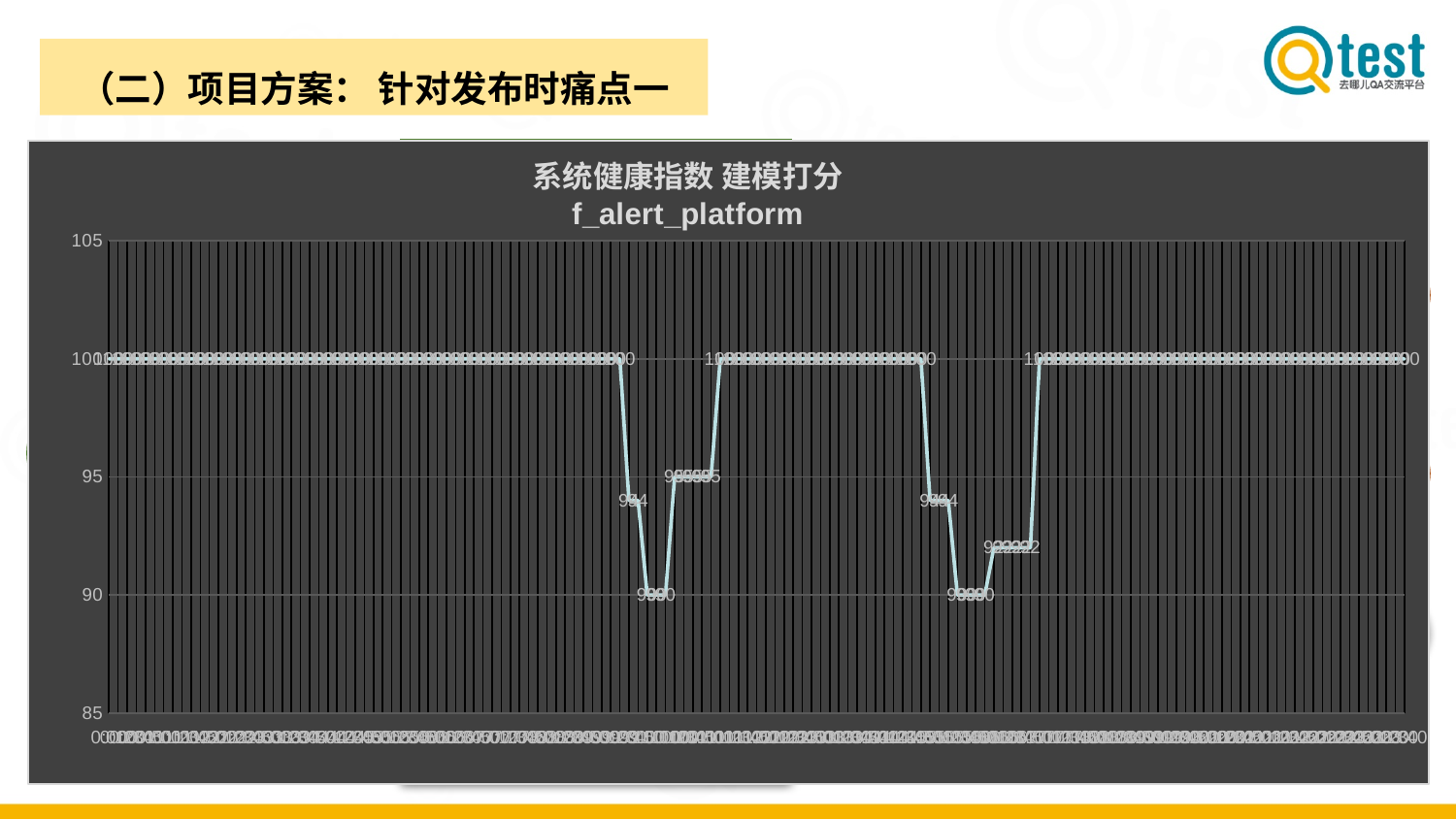

（二）项目方案： 针对发布时痛点一
Watcher报警

### Chart: 系统健康指数 建模打分
f_alert_platform

| Category | 区域 1 |
|---|---|
| 0:00 | 100.0 |
| 0:10 | 100.0 |
| 0:20 | 100.0 |
| 0:30 | 100.0 |
| 0:40 | 100.0 |
| 0:50 | 100.0 |
| 1:00 | 100.0 |
| 1:10 | 100.0 |
| 1:20 | 100.0 |
| 1:30 | 100.0 |
| 1:40 | 100.0 |
| 1:50 | 100.0 |
| 2:00 | 100.0 |
| 2:10 | 100.0 |
| 2:20 | 100.0 |
| 2:30 | 100.0 |
| 2:40 | 100.0 |
| 2:50 | 100.0 |
| 3:00 | 100.0 |
| 3:10 | 100.0 |
| 3:20 | 100.0 |
| 3:30 | 100.0 |
| 3:40 | 100.0 |
| 3:50 | 100.0 |
| 4:00 | 100.0 |
| 4:10 | 100.0 |
| 4:20 | 100.0 |
| 4:30 | 100.0 |
| 4:40 | 100.0 |
| 4:50 | 100.0 |
| 5:00 | 100.0 |
| 5:10 | 100.0 |
| 5:20 | 100.0 |
| 5:30 | 100.0 |
| 5:40 | 100.0 |
| 5:50 | 100.0 |
| 6:00 | 100.0 |
| 6:10 | 100.0 |
| 6:20 | 100.0 |
| 6:30 | 100.0 |
| 6:40 | 100.0 |
| 6:50 | 100.0 |
| 7:00 | 100.0 |
| 7:10 | 100.0 |
| 7:20 | 100.0 |
| 7:30 | 100.0 |
| 7:40 | 100.0 |
| 7:50 | 100.0 |
| 8:00 | 100.0 |
| 8:10 | 100.0 |
| 8:20 | 100.0 |
| 8:30 | 100.0 |
| 8:40 | 100.0 |
| 8:50 | 100.0 |
| 9:00 | 100.0 |
| 9:10 | 100.0 |
| 9:20 | 100.0 |
| 9:30 | 94.0 |
| 9:40 | 94.0 |
| 9:50 | 90.0 |
| 10:00 | 90.0 |
| 10:10 | 90.0 |
| 10:20 | 95.0 |
| 10:30 | 95.0 |
| 10:40 | 95.0 |
| 10:50 | 95.0 |
| 11:00 | 95.0 |
| 11:10 | 100.0 |
| 11:20 | 100.0 |
| 11:30 | 100.0 |
| 11:40 | 100.0 |
| 11:50 | 100.0 |
| 12:00 | 100.0 |
| 12:10 | 100.0 |
| 12:20 | 100.0 |
| 12:30 | 100.0 |
| 12:40 | 100.0 |
| 12:50 | 100.0 |
| 13:00 | 100.0 |
| 13:10 | 100.0 |
| 13:20 | 100.0 |
| 13:30 | 100.0 |
| 13:40 | 100.0 |
| 13:50 | 100.0 |
| 14:00 | 100.0 |
| 14:10 | 100.0 |
| 14:20 | 100.0 |
| 14:30 | 100.0 |
| 14:40 | 100.0 |
| 14:50 | 100.0 |
| 15:00 | 94.0 |
| 15:10 | 94.0 |
| 15:20 | 94.0 |
| 15:30 | 90.0 |
| 15:40 | 90.0 |
| 15:50 | 90.0 |
| 16:00 | 90.0 |
| 16:10 | 92.0 |
| 16:20 | 92.0 |
| 16:30 | 92.0 |
| 16:40 | 92.0 |
| 16:50 | 92.0 |
| 17:00 | 100.0 |
| 17:10 | 100.0 |
| 17:20 | 100.0 |
| 17:30 | 100.0 |
| 17:40 | 100.0 |
| 17:50 | 100.0 |
| 18:00 | 100.0 |
| 18:10 | 100.0 |
| 18:20 | 100.0 |
| 18:30 | 100.0 |
| 18:40 | 100.0 |
| 18:50 | 100.0 |
| 19:00 | 100.0 |
| 19:10 | 100.0 |
| 19:20 | 100.0 |
| 19:30 | 100.0 |
| 19:40 | 100.0 |
| 19:50 | 100.0 |
| 20:00 | 100.0 |
| 20:10 | 100.0 |
| 20:20 | 100.0 |
| 20:30 | 100.0 |
| 20:40 | 100.0 |
| 20:50 | 100.0 |
| 21:00 | 100.0 |
| 21:10 | 100.0 |
| 21:20 | 100.0 |
| 21:30 | 100.0 |
| 21:40 | 100.0 |
| 21:50 | 100.0 |
| 22:00 | 100.0 |
| 22:10 | 100.0 |
| 22:20 | 100.0 |
| 22:30 | 100.0 |
| 22:40 | 100.0 |
| 22:50 | 100.0 |
| 23:00 | 100.0 |
| 23:10 | 100.0 |
| 23:20 | 100.0 |
| 23:30 | 100.0 |
| 23:40 | 100.0 |
AppCode 节点自分析
搜索
异常日志模块：
历史新增、饱和度、增速
分优先级

AppCode
监控指标模块：
新增、消失、正常升高
系统健康状态加权打分
运价

机器指标模块：
cpu 、load、 tcp
PID
DB慢查询模块：
慢查询sql